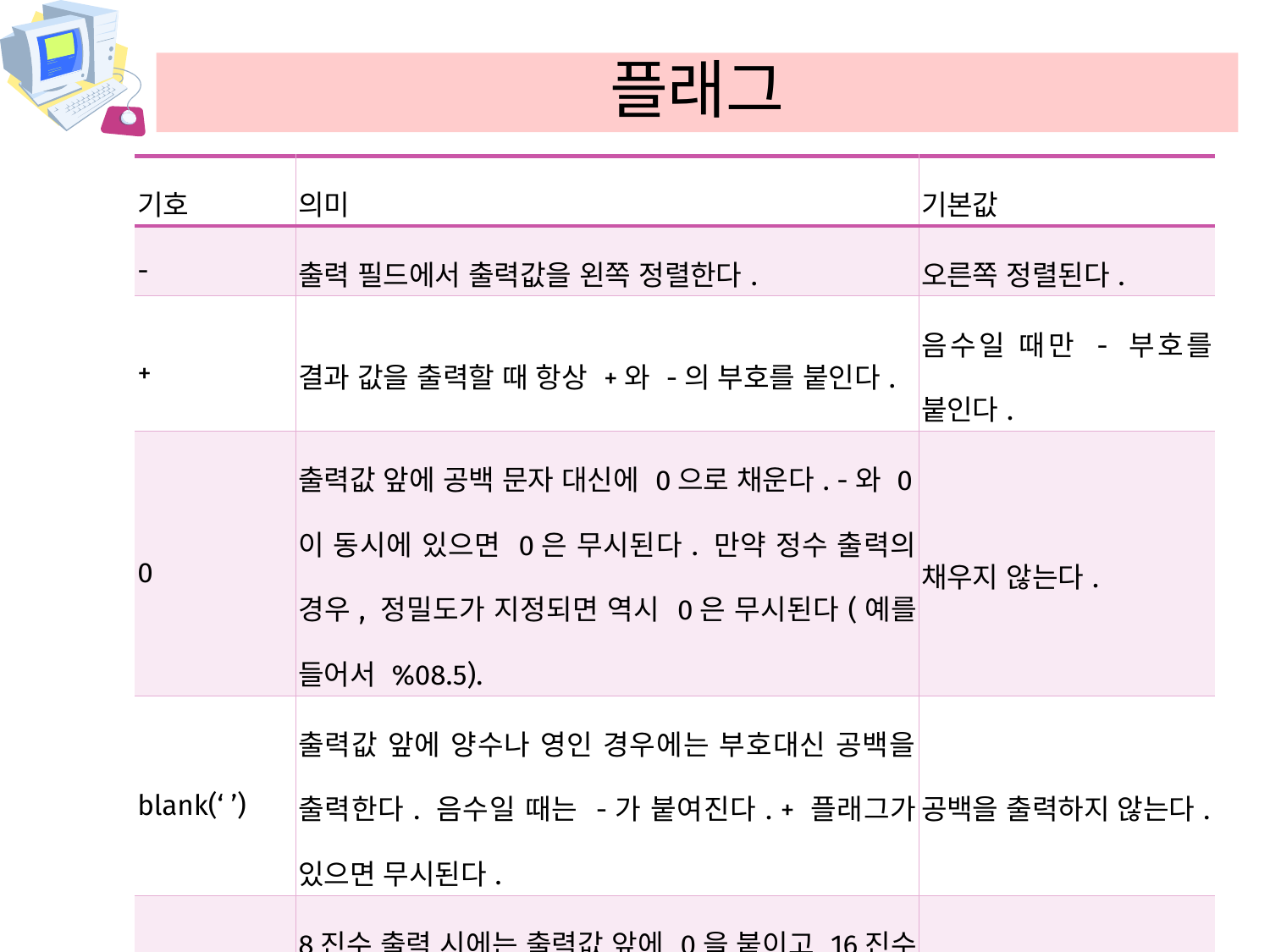

# 플래그
| 기호 | 의미 | 기본값 |
| --- | --- | --- |
| - | 출력 필드에서 출력값을 왼쪽 정렬한다. | 오른쪽 정렬된다. |
| + | 결과 값을 출력할 때 항상 +와 -의 부호를 붙인다. | 음수일 때만 - 부호를 붙인다. |
| 0 | 출력값 앞에 공백 문자 대신에 0으로 채운다. -와 0이 동시에 있으면 0은 무시된다. 만약 정수 출력의 경우, 정밀도가 지정되면 역시 0은 무시된다(예를 들어서 %08.5). | 채우지 않는다. |
| blank(‘ ’) | 출력값 앞에 양수나 영인 경우에는 부호대신 공백을 출력한다. 음수일 때는 -가 붙여진다. + 플래그가 있으면 무시된다. | 공백을 출력하지 않는다. |
| # | 8진수 출력 시에는 출력값 앞에 0을 붙이고 16진수 출력 시에는 0x를 붙인다. | 붙이지 않는다. |